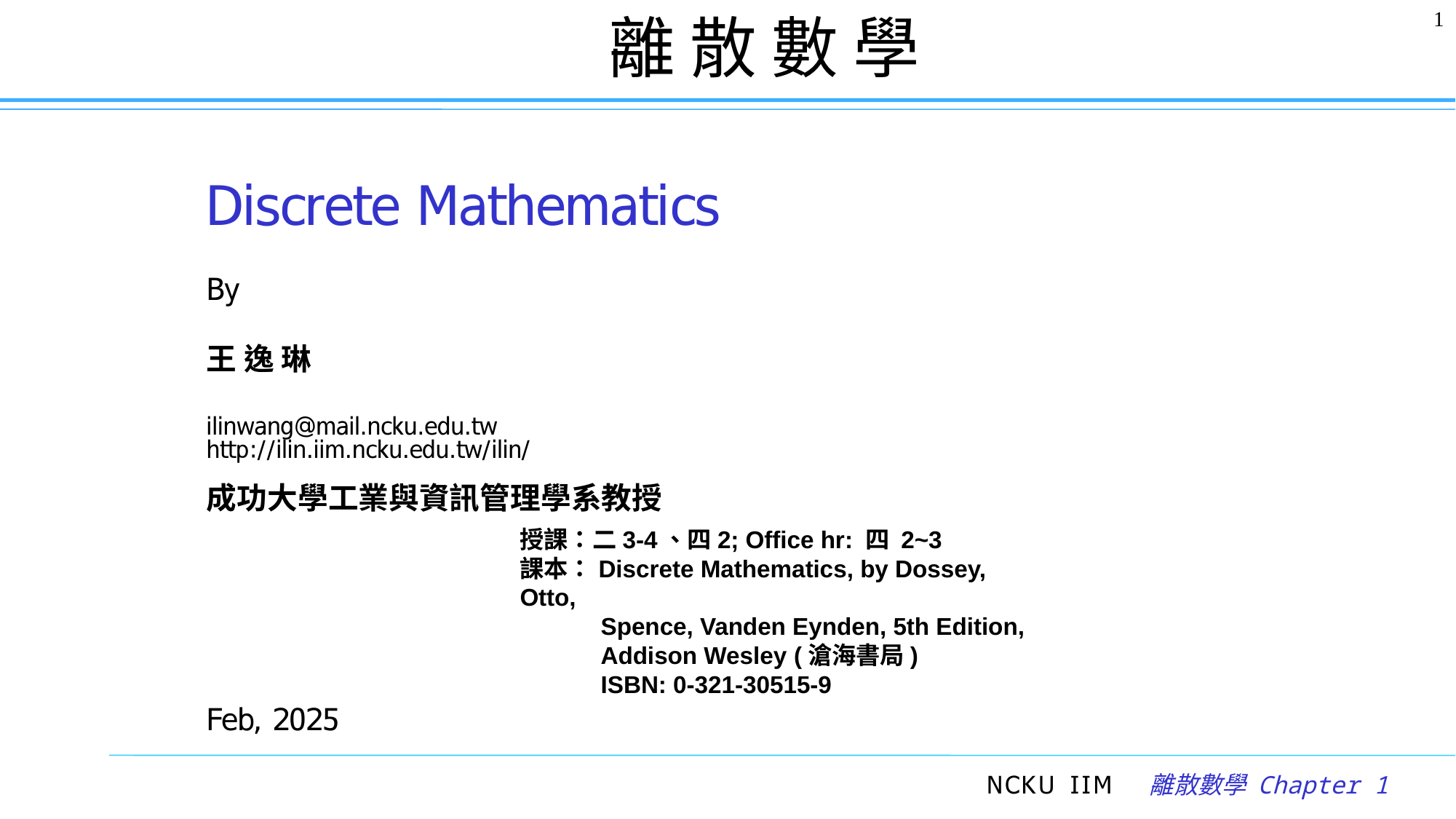

# 離 散 數 學
1

Discrete Mathematics

By

王 逸 琳

ilinwang@mail.ncku.edu.tw
http://ilin.iim.ncku.edu.tw/ilin/

成功大學工業與資訊管理學系教授

Feb, 2025
授課：二3-4、四2; Office hr: 四 2~3
課本：Discrete Mathematics, by Dossey, Otto,
            Spence, Vanden Eynden, 5th Edition,
            Addison Wesley (滄海書局)
            ISBN: 0-321-30515-9